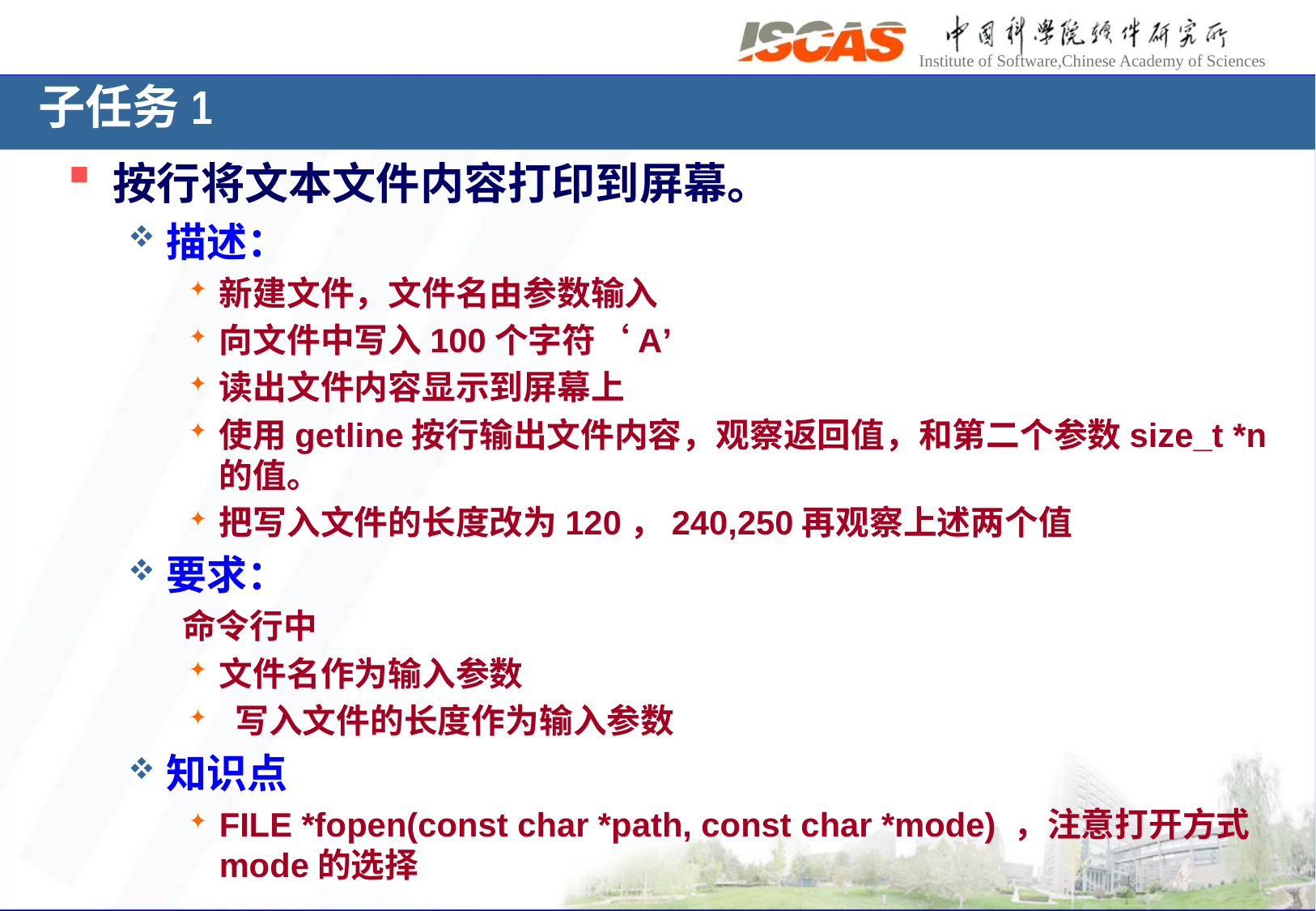

子任务1
按行将文本文件内容打印到屏幕。
描述：
新建文件，文件名由参数输入
向文件中写入100个字符‘A’
读出文件内容显示到屏幕上
使用getline按行输出文件内容，观察返回值，和第二个参数size_t *n的值。
把写入文件的长度改为120，240,250再观察上述两个值
要求：
      命令行中
文件名作为输入参数
 写入文件的长度作为输入参数
知识点
FILE *fopen(const char *path, const char *mode) ，注意打开方式mode的选择